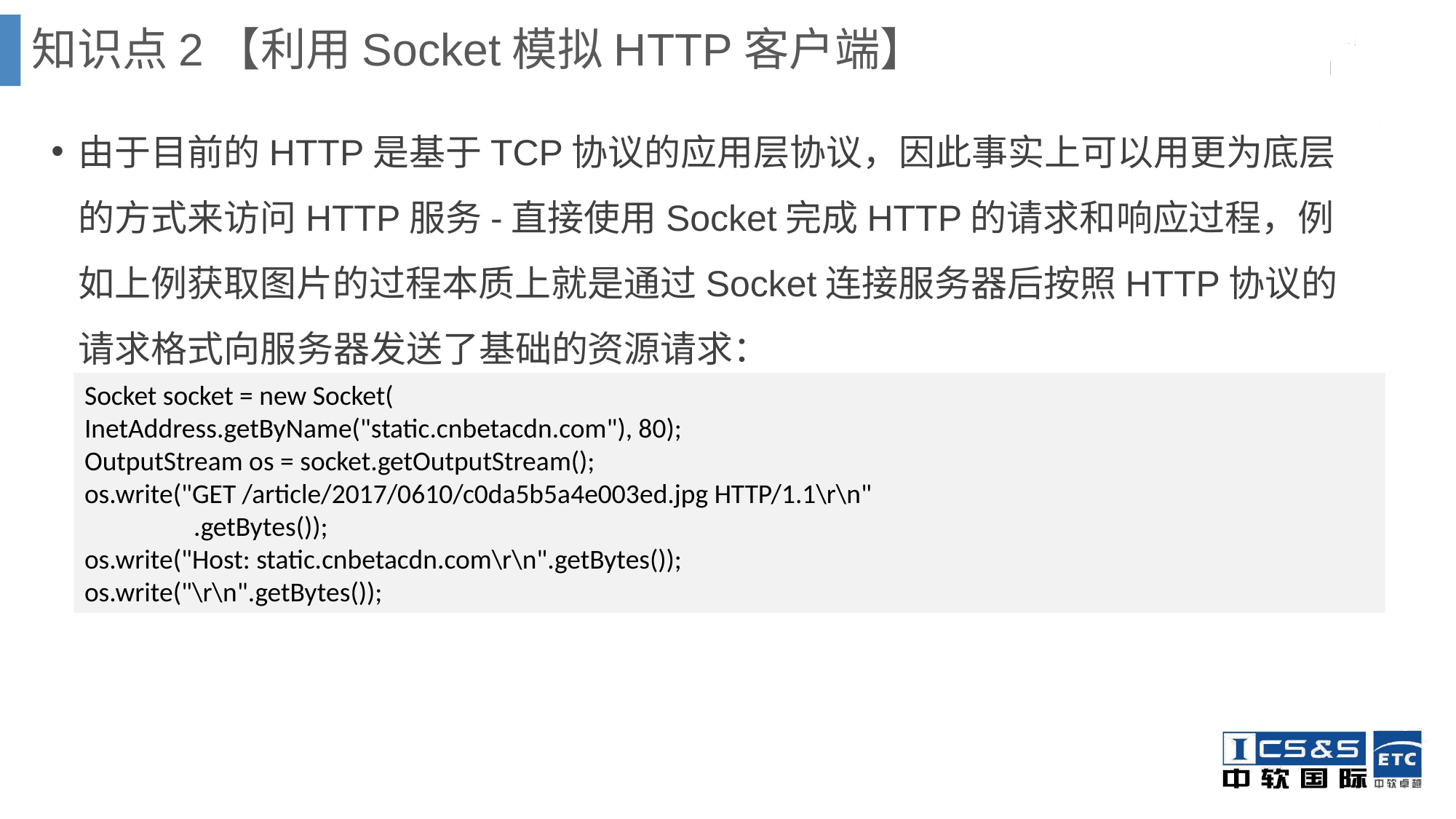

知识点2【利用Socket模拟HTTP客户端】
由于目前的HTTP是基于TCP协议的应用层协议，因此事实上可以用更为底层的方式来访问HTTP服务-直接使用Socket完成HTTP的请求和响应过程，例如上例获取图片的过程本质上就是通过Socket连接服务器后按照HTTP协议的请求格式向服务器发送了基础的资源请求：

Socket socket = new Socket(
InetAddress.getByName("static.cnbetacdn.com"), 80);
OutputStream os = socket.getOutputStream();
os.write("GET /article/2017/0610/c0da5b5a4e003ed.jpg HTTP/1.1\r\n"
	.getBytes());
os.write("Host: static.cnbetacdn.com\r\n".getBytes());
os.write("\r\n".getBytes());